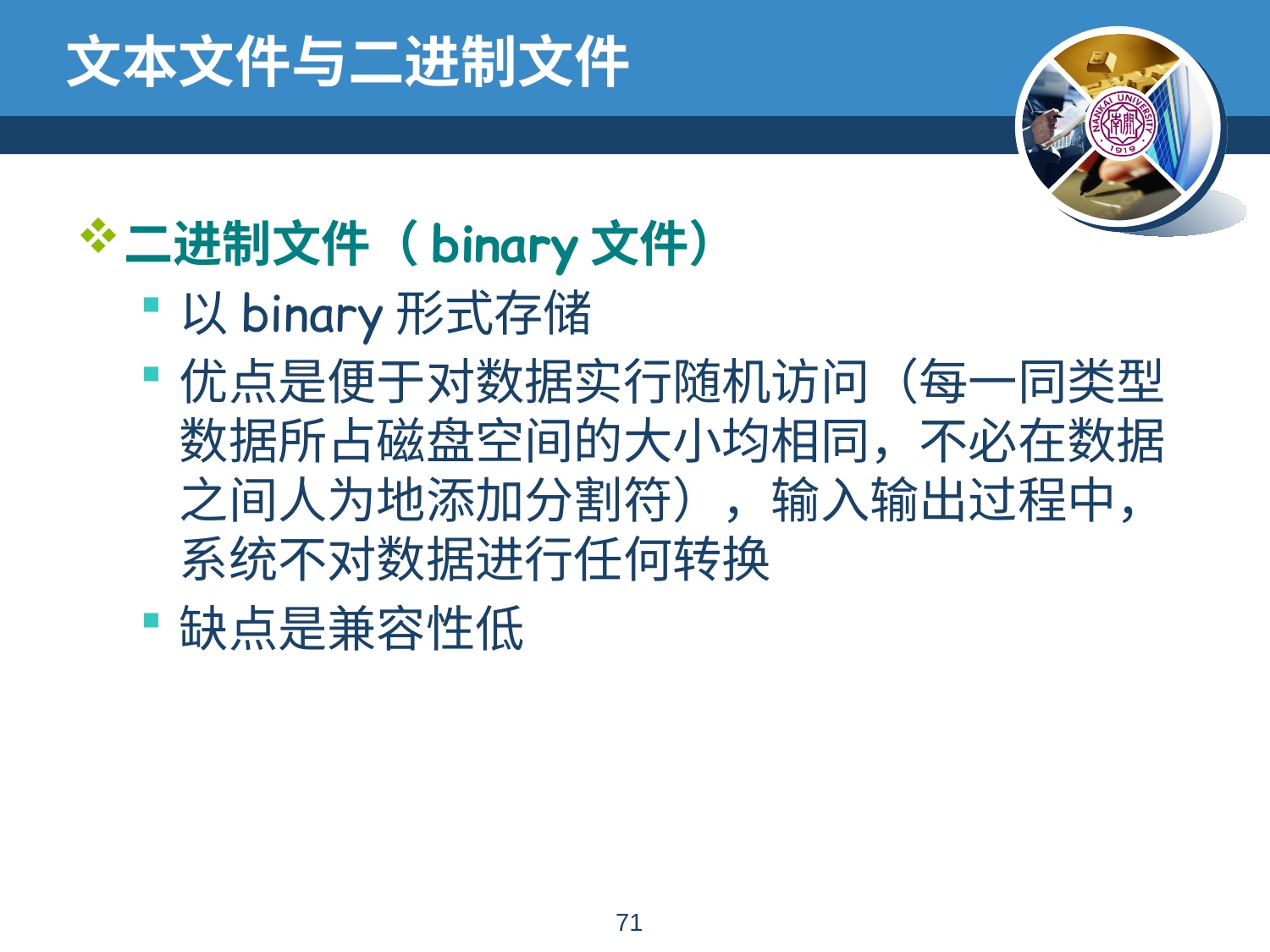

# 文本文件与二进制文件
二进制文件（binary文件）
以binary形式存储
优点是便于对数据实行随机访问（每一同类型数据所占磁盘空间的大小均相同，不必在数据之间人为地添加分割符），输入输出过程中，系统不对数据进行任何转换
缺点是兼容性低

71